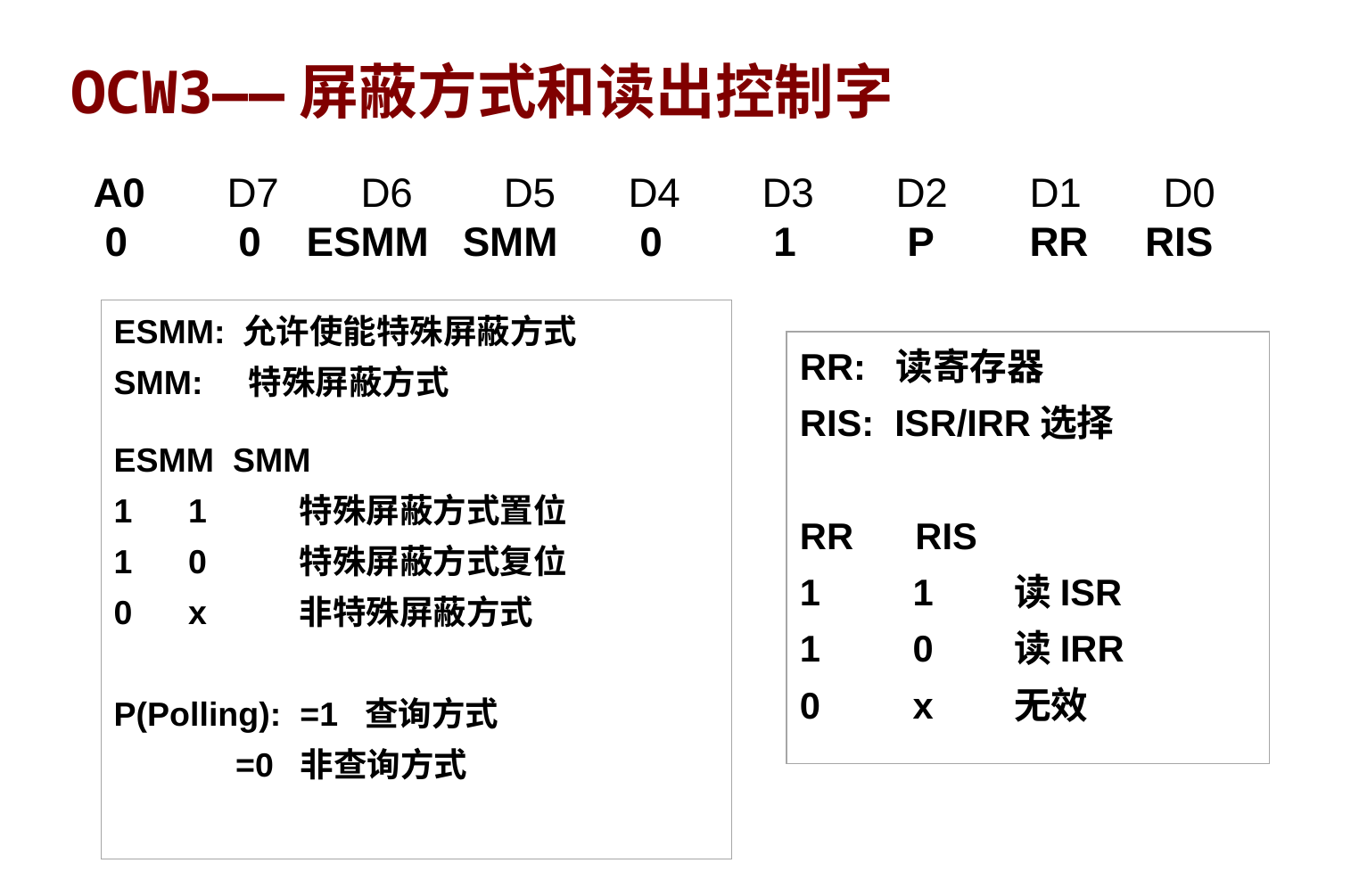

# OCW3——屏蔽方式和读出控制字
A0   	D7	D6        D5     	D4   	D3  	D2   	D1   	D0
 0	 0    ESMM   SMM 	 0 	 1 	 P 	RR     RIS
ESMM: 允许使能特殊屏蔽方式
SMM:    特殊屏蔽方式
ESMM  SMM
1      1         特殊屏蔽方式置位
1      0         特殊屏蔽方式复位
0      x         非特殊屏蔽方式

P(Polling):  =1  查询方式
             =0  非查询方式
RR:  读寄存器
RIS:  ISR/IRR选择

RR      RIS
1         1       读ISR
1         0       读IRR
0         x       无效